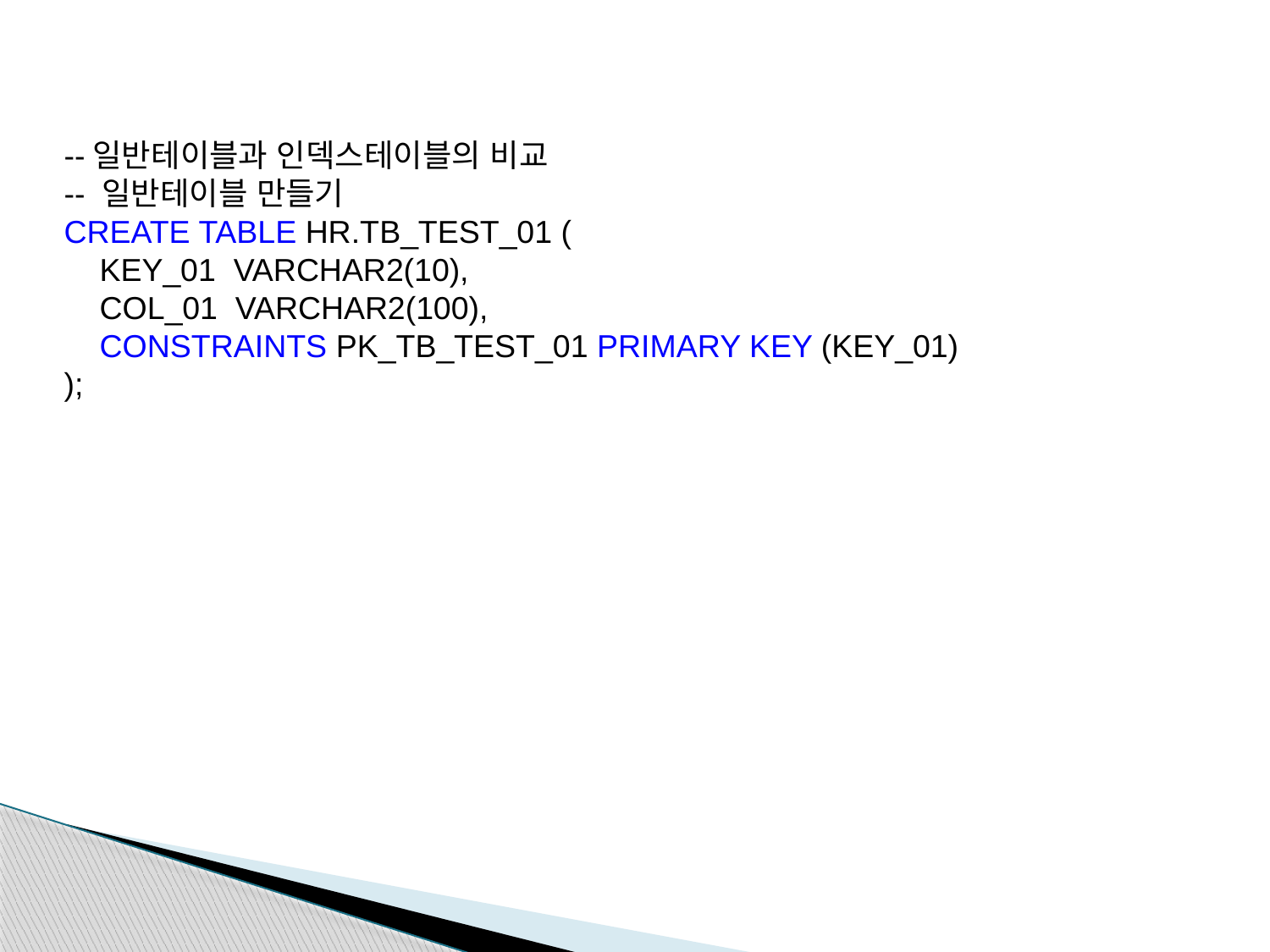

--일반테이블과 인덱스테이블의 비교
-- 일반테이블 만들기
CREATE TABLE HR.TB_TEST_01 (
    KEY_01  VARCHAR2(10),
    COL_01  VARCHAR2(100),
    CONSTRAINTS PK_TB_TEST_01 PRIMARY KEY (KEY_01)
);